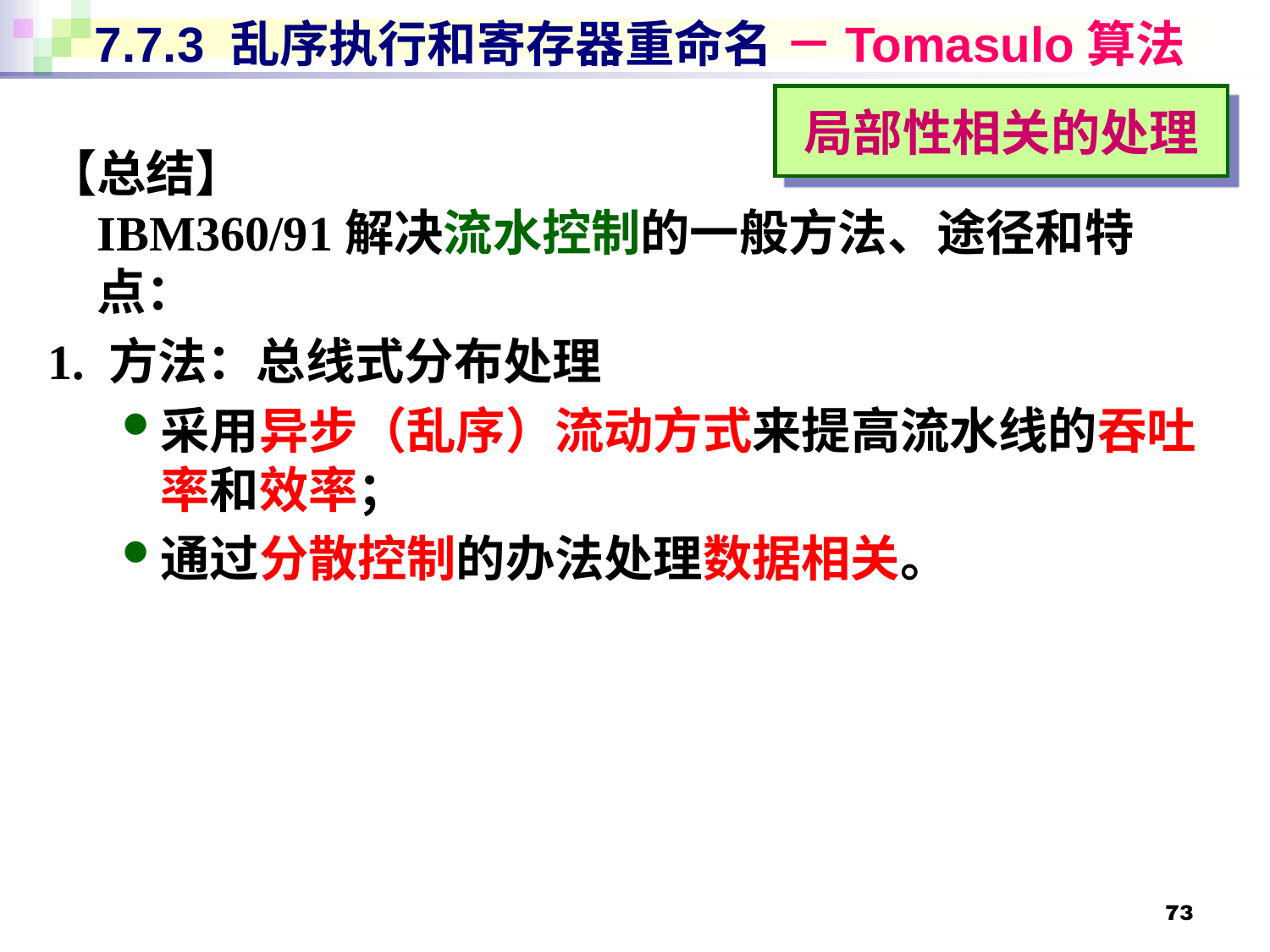

# 7.7.3 乱序执行和寄存器重命名 －Tomasulo算法
局部性相关的处理
【总结】
IBM360/91解决流水控制的一般方法、途径和特点：
1. 方法：总线式分布处理
采用异步（乱序）流动方式来提高流水线的吞吐率和效率；
通过分散控制的办法处理数据相关。
73